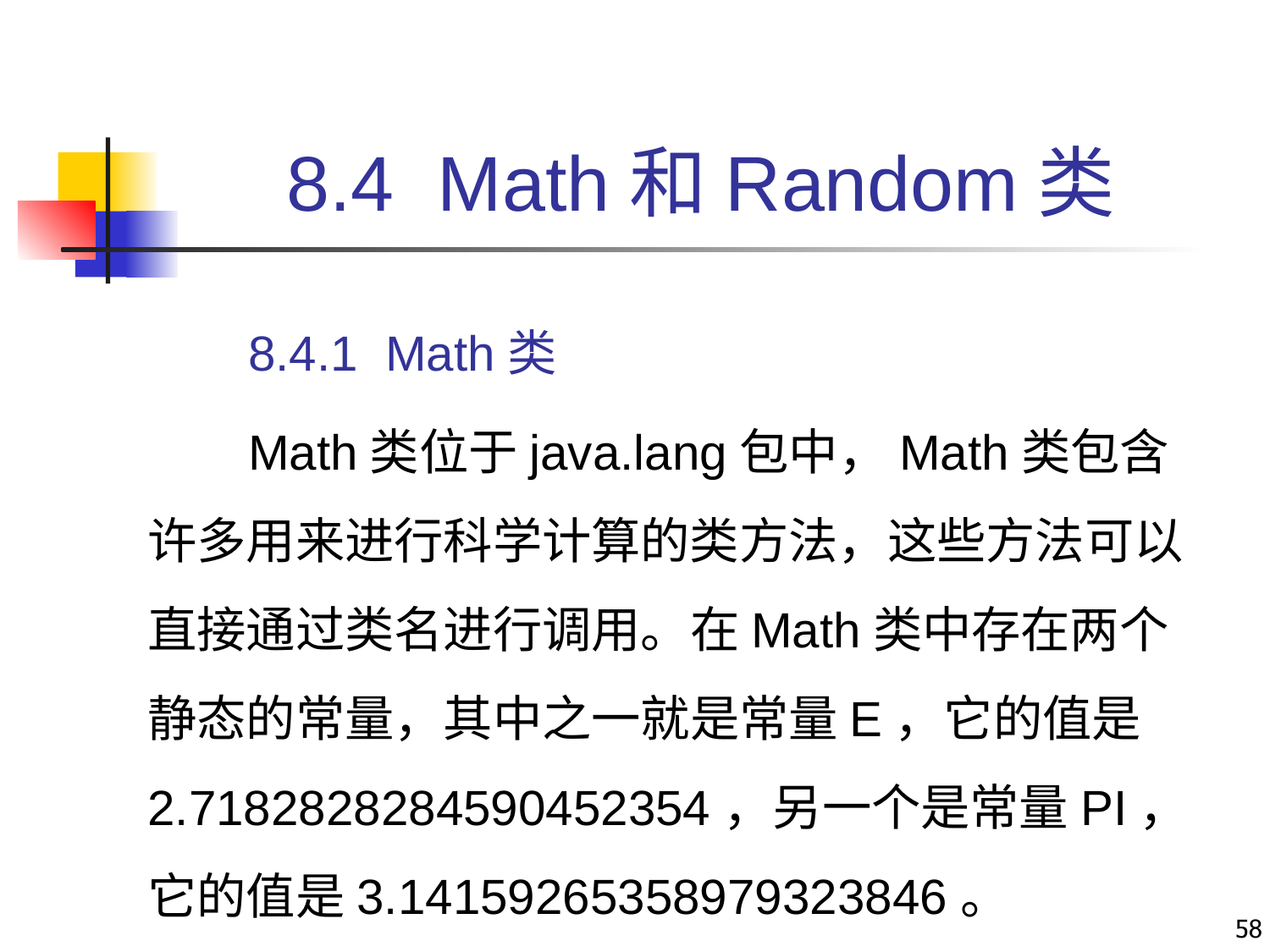

# 8.4  Math和Random类
8.4.1  Math类
Math类位于java.lang包中，Math类包含许多用来进行科学计算的类方法，这些方法可以直接通过类名进行调用。在Math类中存在两个静态的常量，其中之一就是常量E，它的值是2.7182828284590452354，另一个是常量PI，它的值是3.14159265358979323846。
58